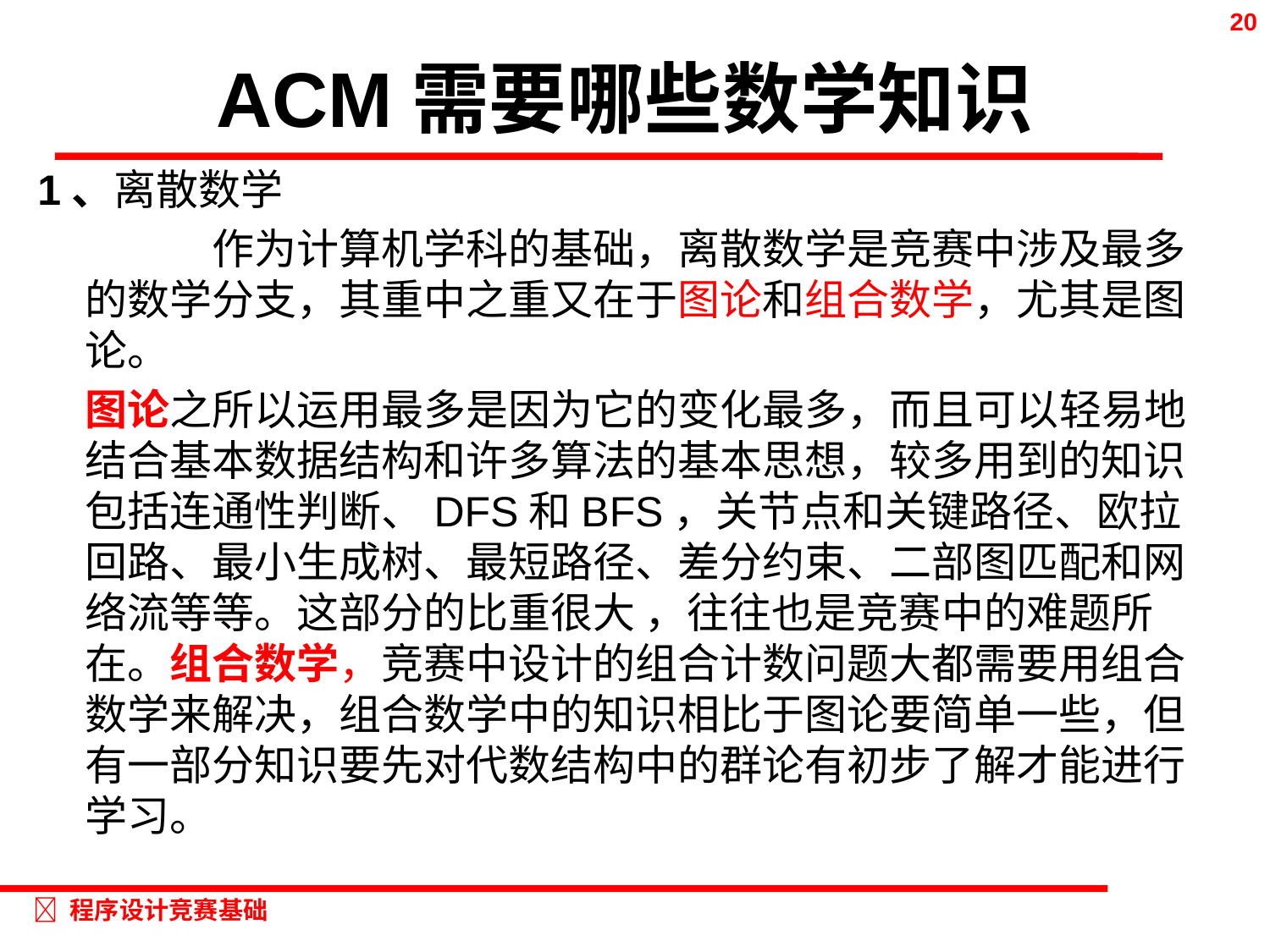

# ACM需要哪些数学知识
1、离散数学
		作为计算机学科的基础，离散数学是竞赛中涉及最多的数学分支，其重中之重又在于图论和组合数学，尤其是图论。
	图论之所以运用最多是因为它的变化最多，而且可以轻易地结合基本数据结构和许多算法的基本思想，较多用到的知识包括连通性判断、DFS和BFS，关节点和关键路径、欧拉回路、最小生成树、最短路径、差分约束、二部图匹配和网络流等等。这部分的比重很大 ，往往也是竞赛中的难题所在。组合数学，竞赛中设计的组合计数问题大都需要用组合数学来解决，组合数学中的知识相比于图论要简单一些，但有一部分知识要先对代数结构中的群论有初步了解才能进行学习。